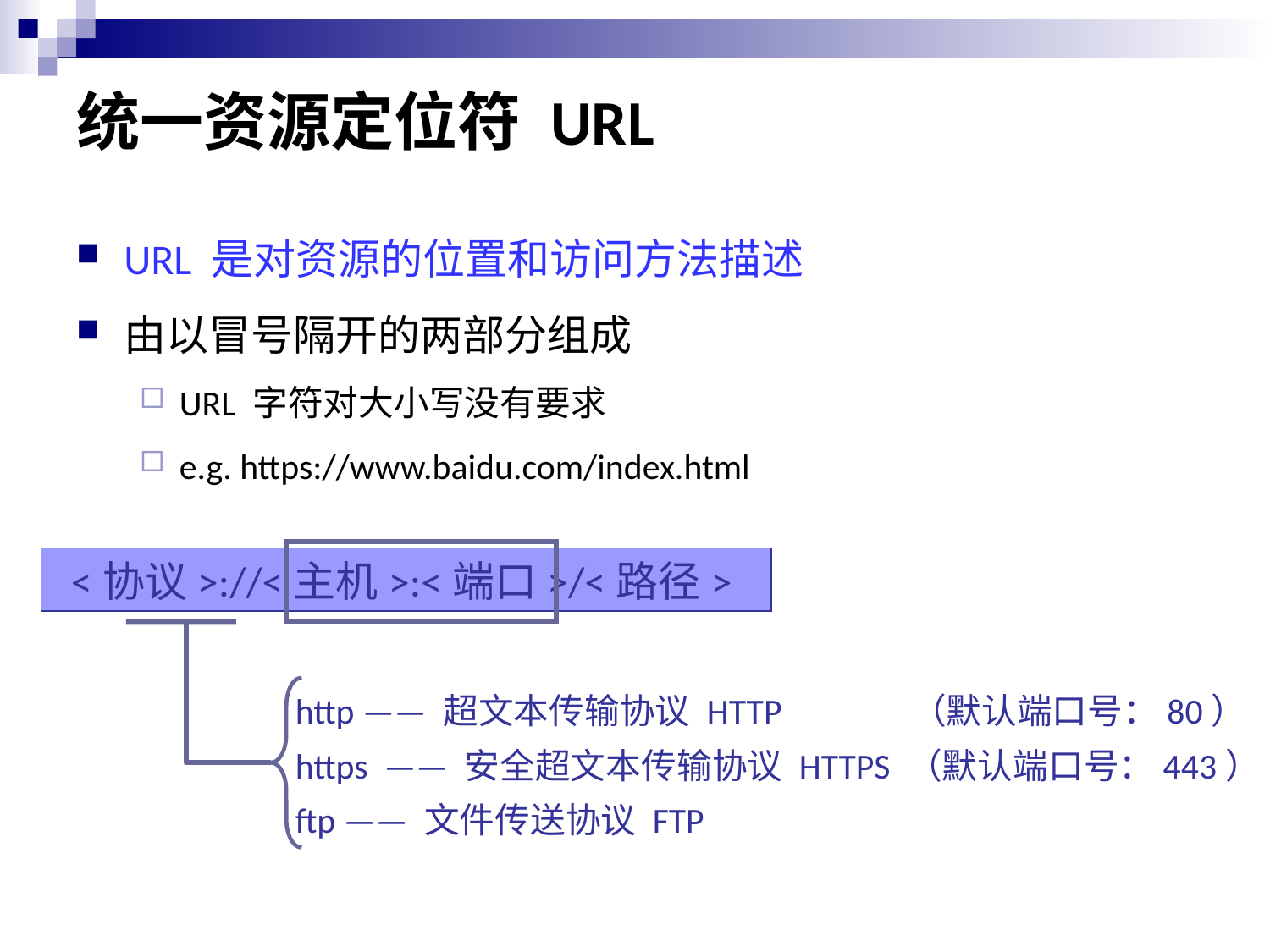

# 统一资源定位符 URL
URL 是对资源的位置和访问方法描述
由以冒号隔开的两部分组成
URL 字符对大小写没有要求
e.g. https://www.baidu.com/index.html

<协议>://<主机>:<端口>/<路径>

http —— 超文本传输协议 HTTP               （默认端口号：80）
https  —— 安全超文本传输协议 HTTPS （默认端口号：443）
ftp —— 文件传送协议 FTP